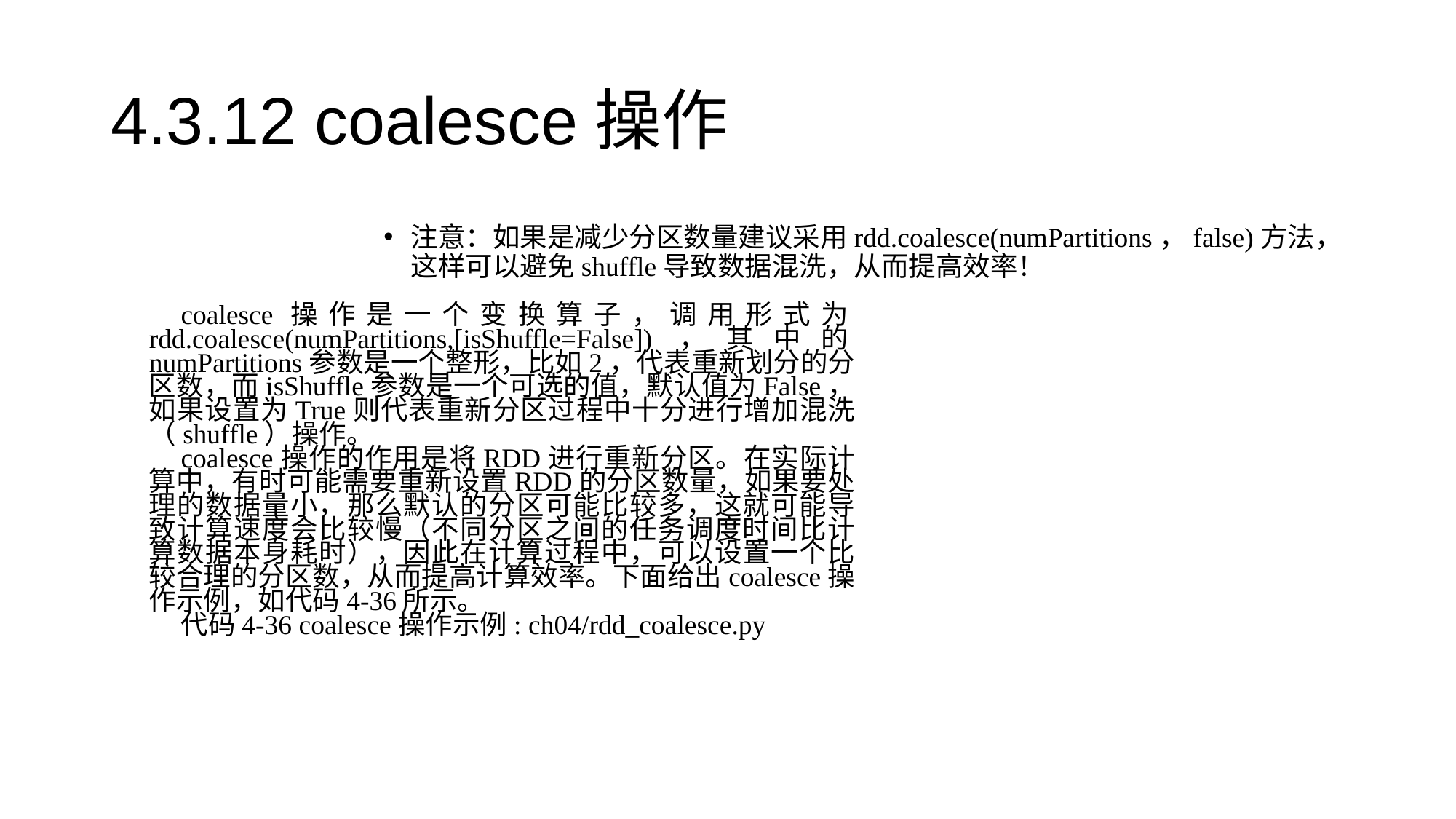

# 4.3.12 coalesce操作
注意：如果是减少分区数量建议采用rdd.coalesce(numPartitions，false)方法，这样可以避免shuffle导致数据混洗，从而提高效率！
coalesce操作是一个变换算子，调用形式为rdd.coalesce(numPartitions,[isShuffle=False])，其中的numPartitions参数是一个整形，比如2，代表重新划分的分区数，而isShuffle参数是一个可选的值，默认值为False，如果设置为True则代表重新分区过程中十分进行增加混洗（shuffle）操作。
coalesce操作的作用是将RDD进行重新分区。在实际计算中，有时可能需要重新设置RDD的分区数量，如果要处理的数据量小，那么默认的分区可能比较多，这就可能导致计算速度会比较慢（不同分区之间的任务调度时间比计算数据本身耗时），因此在计算过程中，可以设置一个比较合理的分区数，从而提高计算效率。下面给出coalesce操作示例，如代码4-36所示。
代码4-36 coalesce操作示例: ch04/rdd_coalesce.py